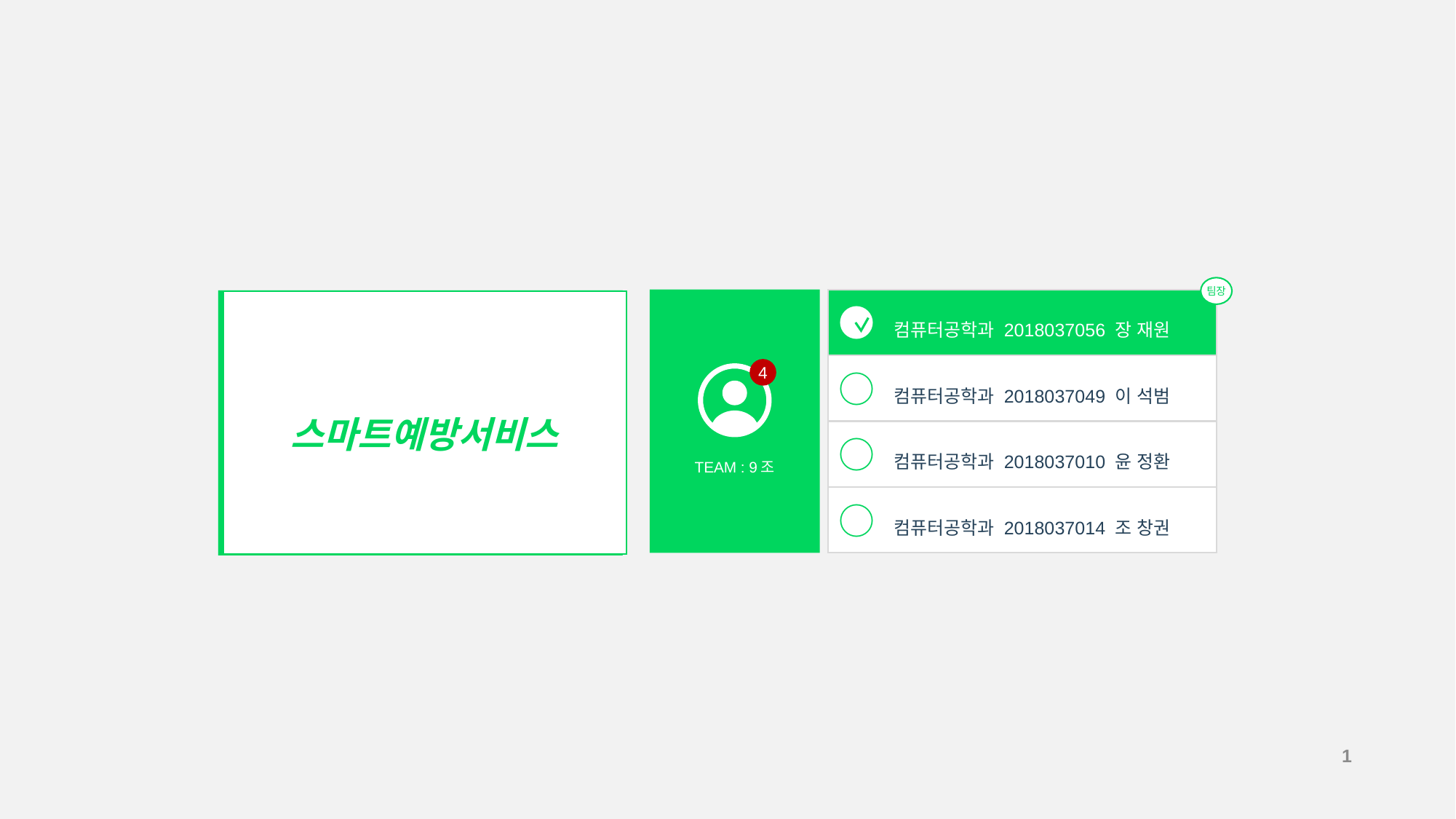

팀장

○ 컴퓨터공학과 2018037049 이 석범
○ 컴퓨터공학과 2018037010 윤 정환
○ 컴퓨터공학과 2018037014 조 창권
● 컴퓨터공학과 2018037056 장 재원

TEAM : 9조
4

스마트예방서비스
1